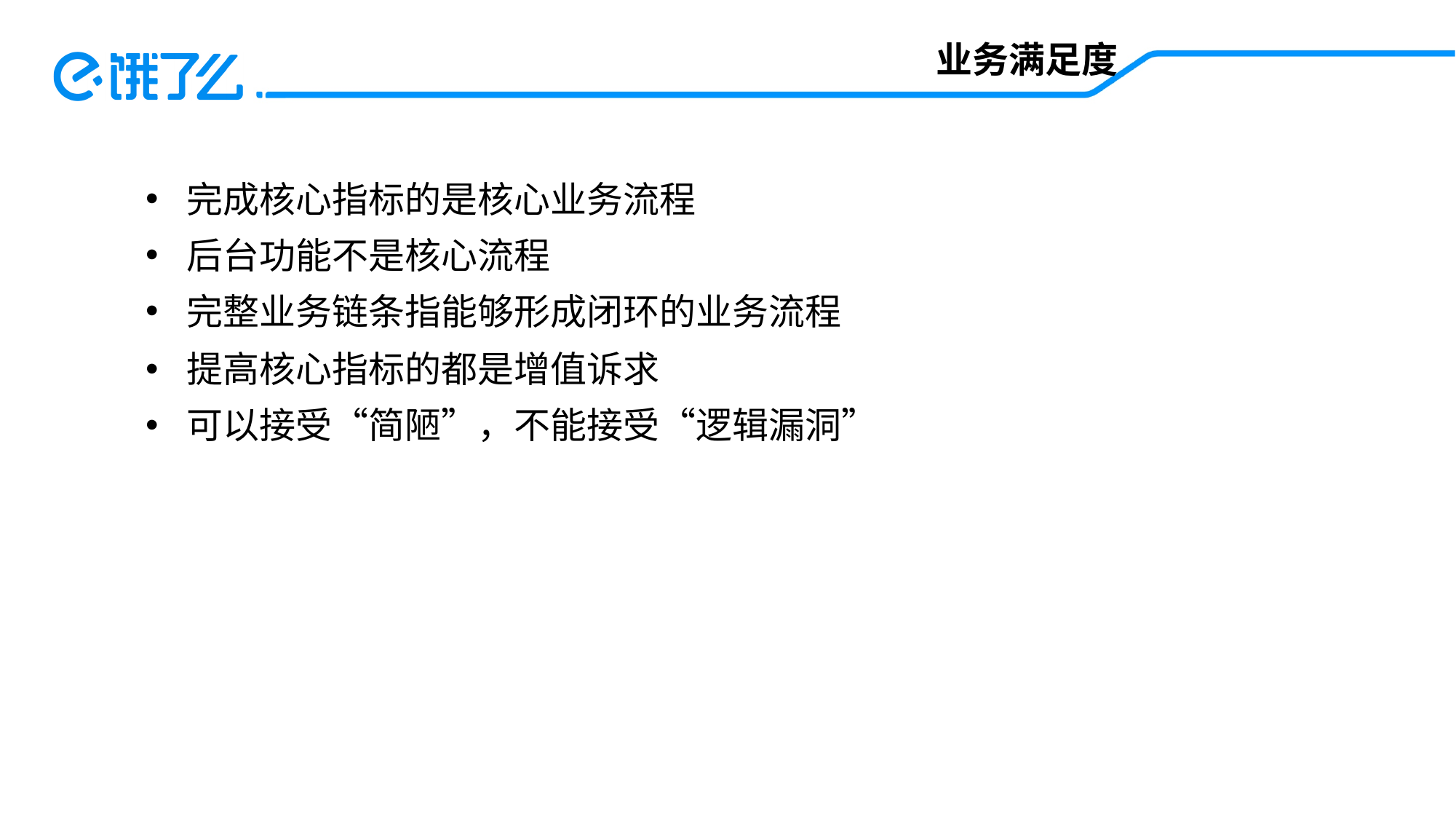

# 业务满足度
完成核心指标的是核心业务流程
后台功能不是核心流程
完整业务链条指能够形成闭环的业务流程
提高核心指标的都是增值诉求
可以接受“简陋”，不能接受“逻辑漏洞”